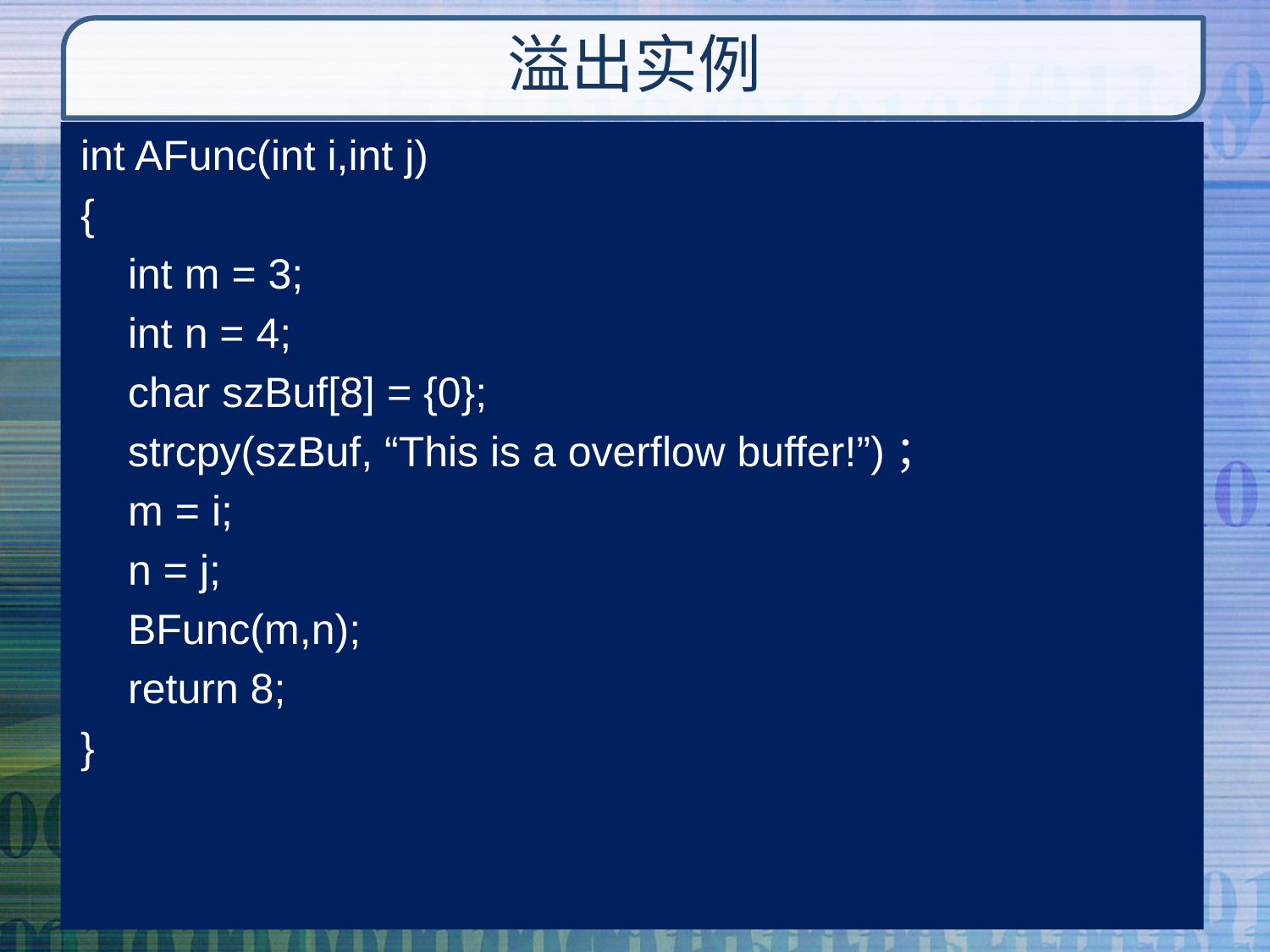

# 溢出实例
int AFunc(int i,int j)
{
    int m = 3;
    int n = 4;
    char szBuf[8] = {0};
    strcpy(szBuf, “This is a overflow buffer!”)；
    m = i;
    n = j;
    BFunc(m,n);
    return 8;
}